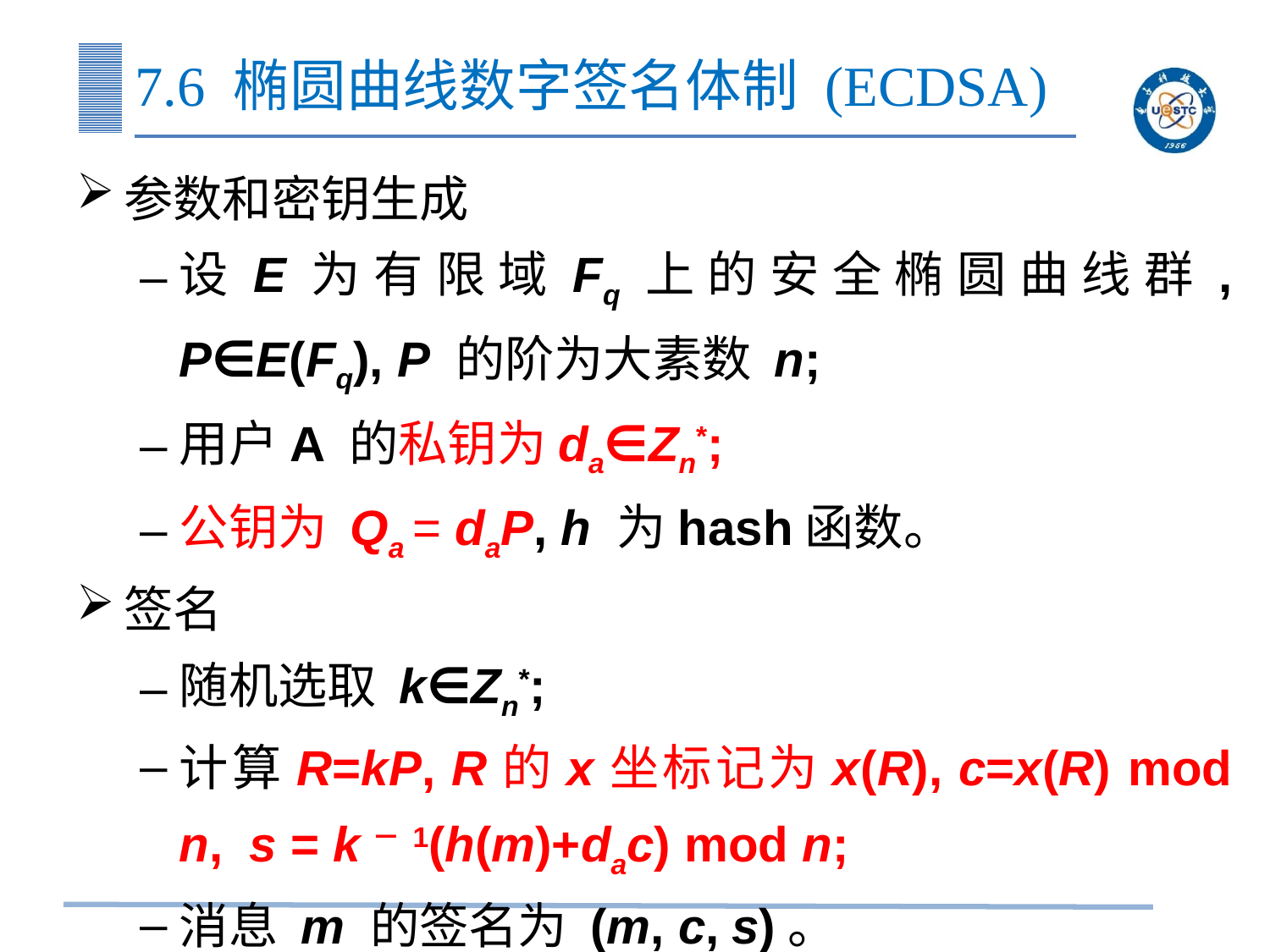

# 7.6 椭圆曲线数字签名体制 (ECDSA)
参数和密钥生成
设E为有限域Fq上的安全椭圆曲线群, P∈E(Fq), P 的阶为大素数 n;
用户A 的私钥为da∈Zn*;
公钥为 Qa = daP, h 为hash函数。
签名
随机选取 k∈Zn*;
计算R=kP, R的x坐标记为x(R), c=x(R) mod n,  s = k－1(h(m)+dac) mod n;
消息 m 的签名为 (m, c, s)。